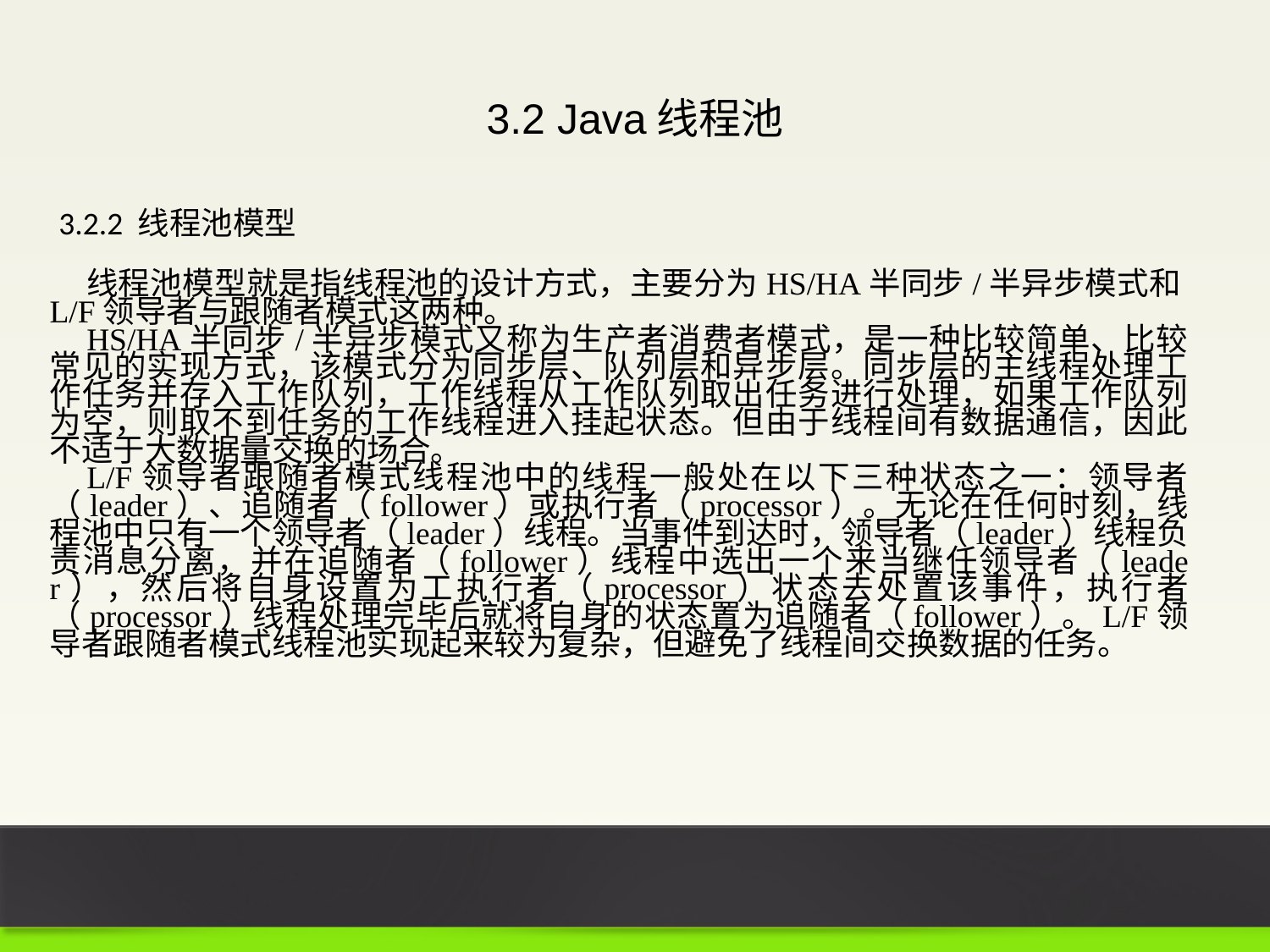

3.2 Java线程池
3.2.2 线程池模型
线程池模型就是指线程池的设计方式，主要分为HS/HA半同步/半异步模式和L/F领导者与跟随者模式这两种。
HS/HA半同步/半异步模式又称为生产者消费者模式，是一种比较简单、比较常见的实现方式，该模式分为同步层、队列层和异步层。同步层的主线程处理工作任务并存入工作队列，工作线程从工作队列取出任务进行处理，如果工作队列为空，则取不到任务的工作线程进入挂起状态。但由于线程间有数据通信，因此不适于大数据量交换的场合。
L/F领导者跟随者模式线程池中的线程一般处在以下三种状态之一：领导者（leader）、追随者（follower）或执行者（processor）。无论在任何时刻，线程池中只有一个领导者（leader）线程。当事件到达时，领导者（leader）线程负责消息分离，并在追随者（follower）线程中选出一个来当继任领导者（leader），然后将自身设置为工执行者（processor）状态去处置该事件，执行者（processor）线程处理完毕后就将自身的状态置为追随者（follower）。L/F领导者跟随者模式线程池实现起来较为复杂，但避免了线程间交换数据的任务。